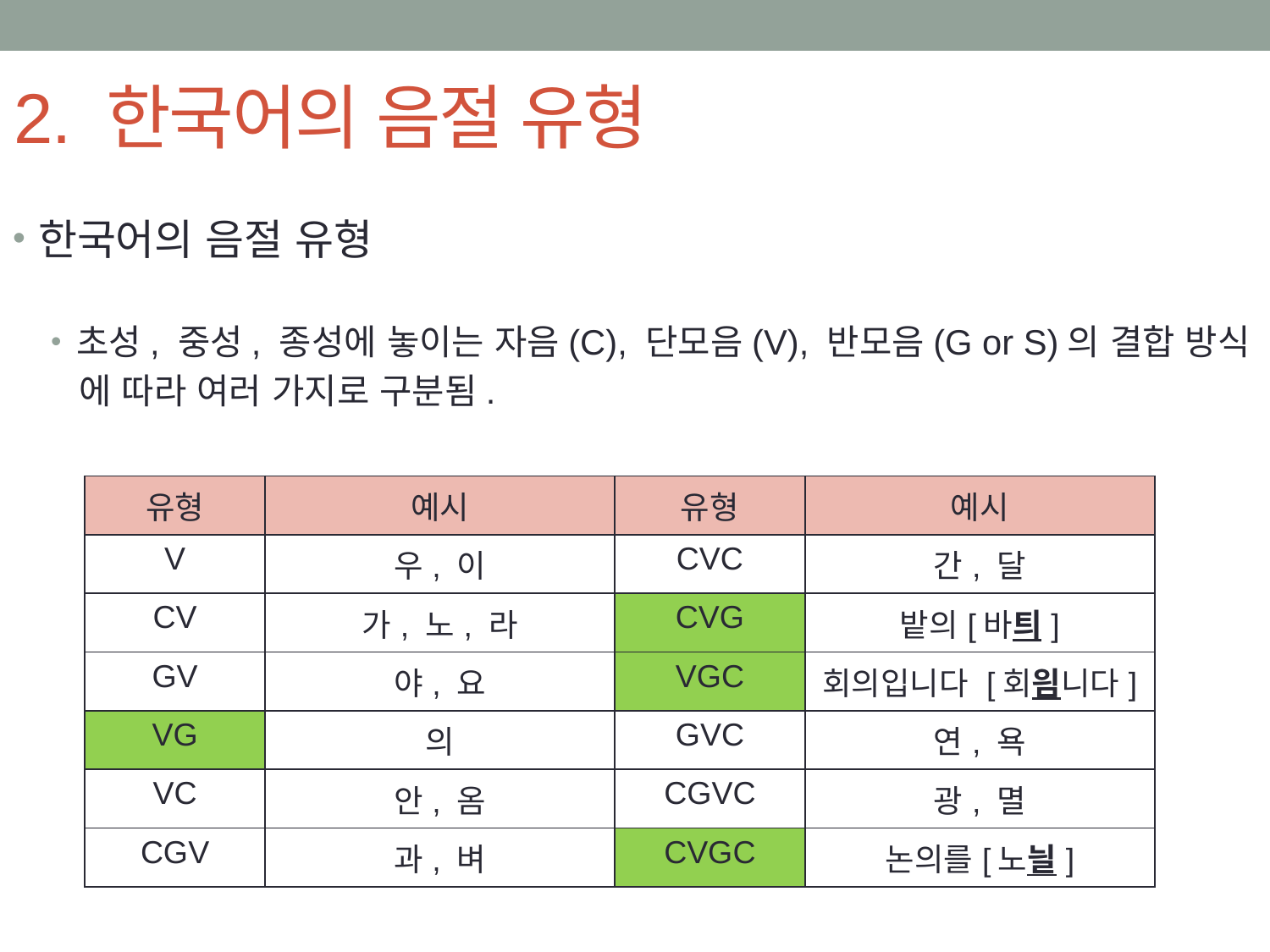

# 2. 한국어의 음절 유형
한국어의 음절 유형

초성, 중성, 종성에 놓이는 자음(C), 단모음(V), 반모음(G or S)의 결합 방식
  에 따라 여러 가지로 구분됨.

| 유형 | 예시 | 유형 | 예시 |
| --- | --- | --- | --- |
| V | 우, 이 | CVC | 간, 달 |
| CV | 가, 노, 라 | CVG | 밭의[바틔] |
| GV | 야, 요 | VGC | 회의입니다 [회읨니다] |
| VG | 의 | GVC | 연, 욕 |
| VC | 안, 옴 | CGVC | 광, 멸 |
| CGV | 과, 벼 | CVGC | 논의를[노늴] |